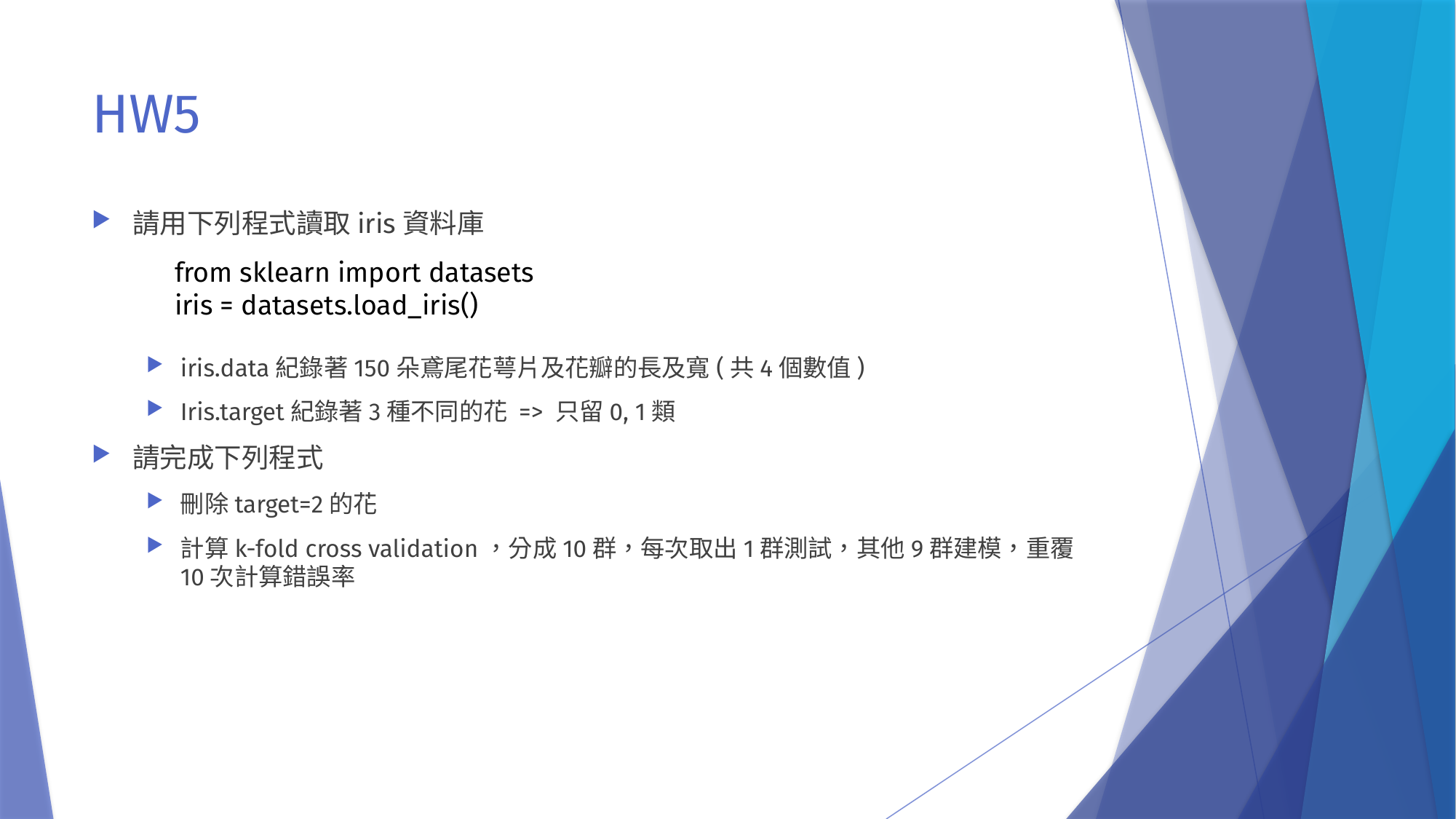

# HW5
請用下列程式讀取iris資料庫

iris.data紀錄著150朵鳶尾花萼片及花瓣的長及寬(共4個數值)
Iris.target紀錄著3種不同的花 => 只留0, 1類
請完成下列程式
刪除target=2的花
計算k-fold cross validation，分成10群，每次取出1群測試，其他9群建模，重覆10次計算錯誤率
from sklearn import datasets
iris = datasets.load_iris()